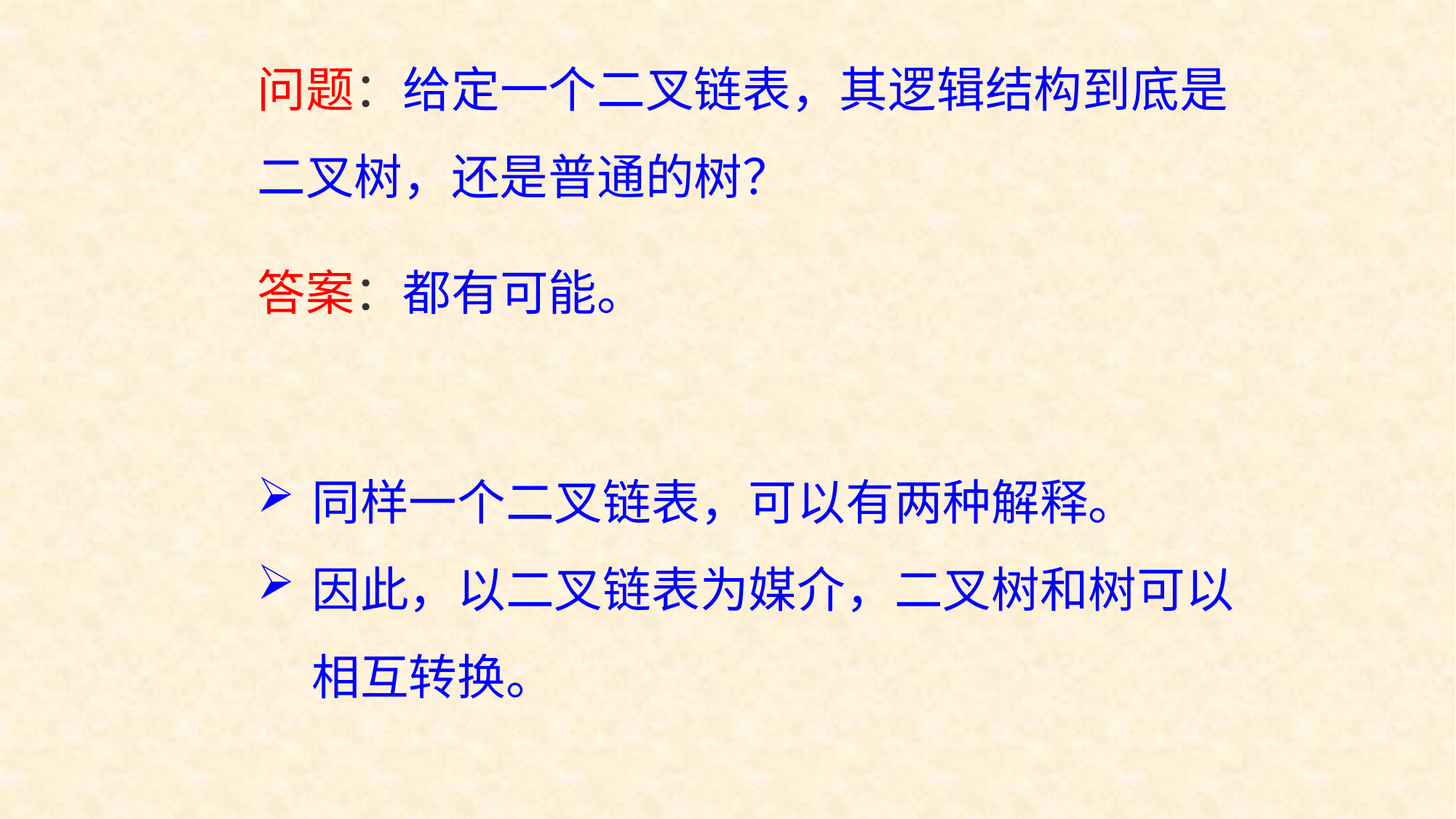

问题：给定一个二叉链表，其逻辑结构到底是二叉树，还是普通的树？
答案：都有可能。
同样一个二叉链表，可以有两种解释。
因此，以二叉链表为媒介，二叉树和树可以相互转换。